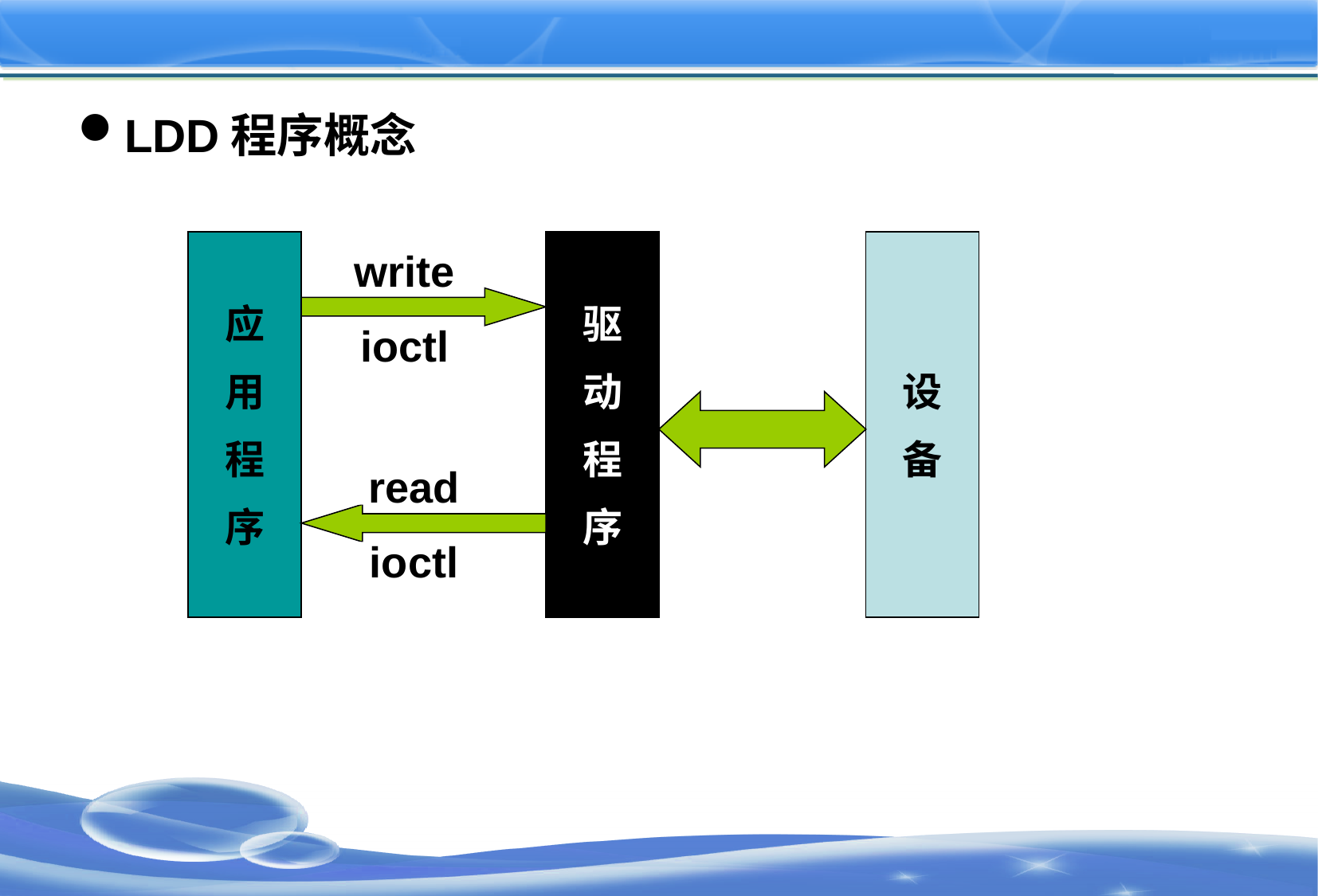

#
LDD程序概念

应
用
程
序
驱
动
程
序
设
备
write

ioctl

read

ioctl